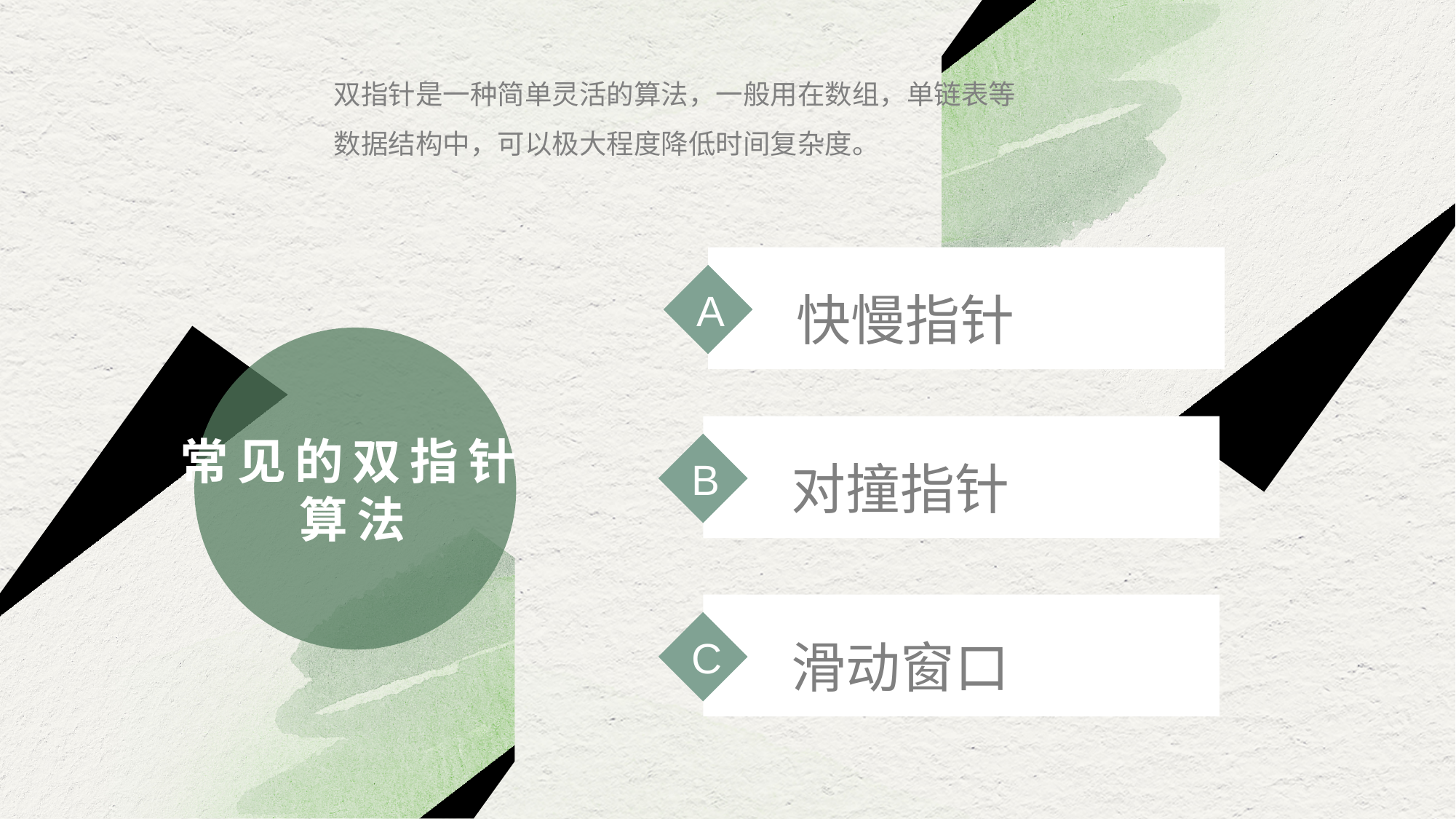

双指针是一种简单灵活的算法，一般用在数组，单链表等数据结构中，可以极大程度降低时间复杂度。

快慢指针
A

常见的双指针算法

对撞指针
B

滑动窗口
C